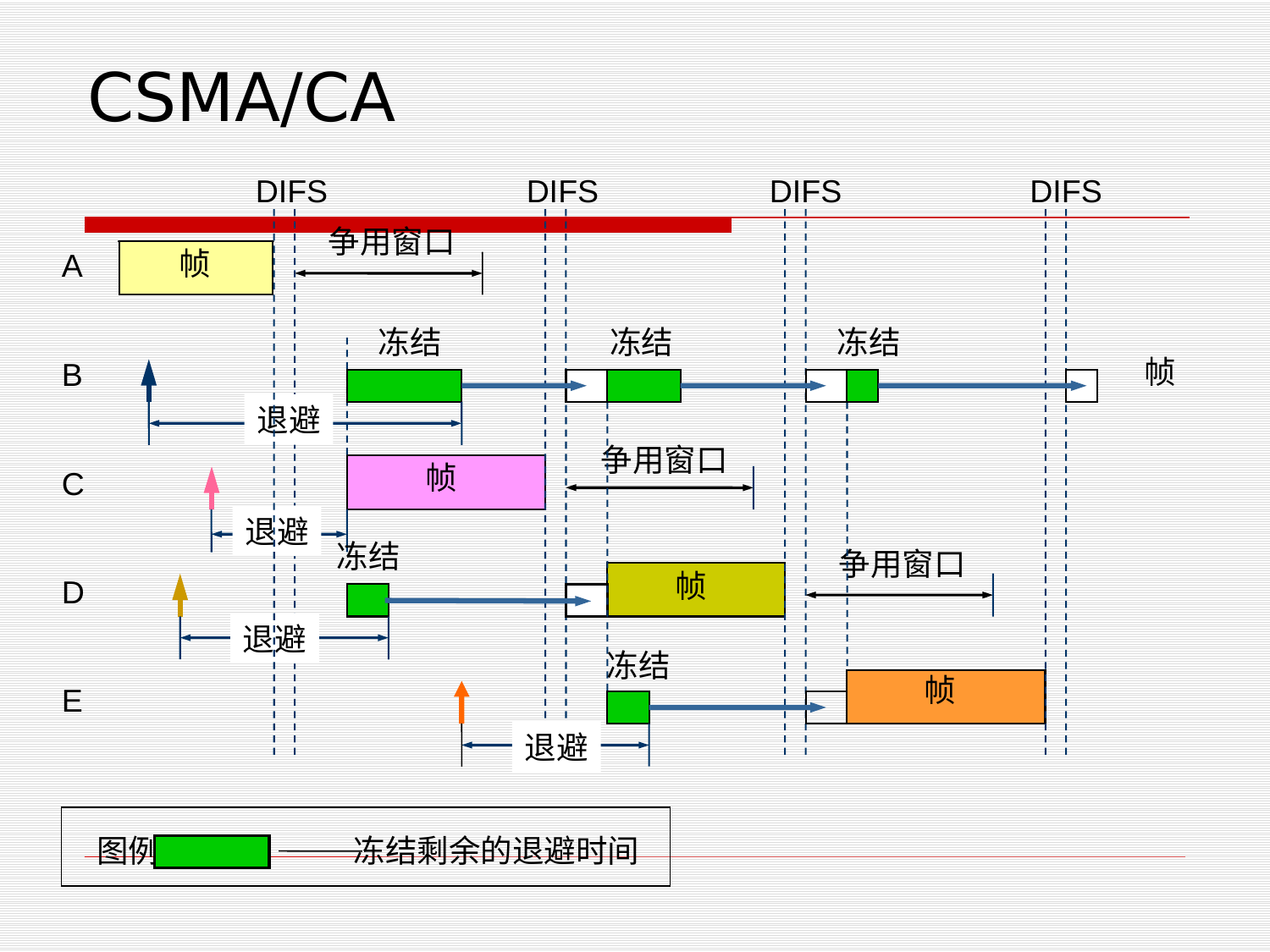

# CSMA/CA
DIFS
DIFS
DIFS
DIFS

争用窗口
帧
A

冻结
冻结
冻结

帧
B

退避

争用窗口
帧

C

退避

冻结

争用窗口
帧

D

退避

冻结
帧

E

退避

图例                           冻结剩余的退避时间